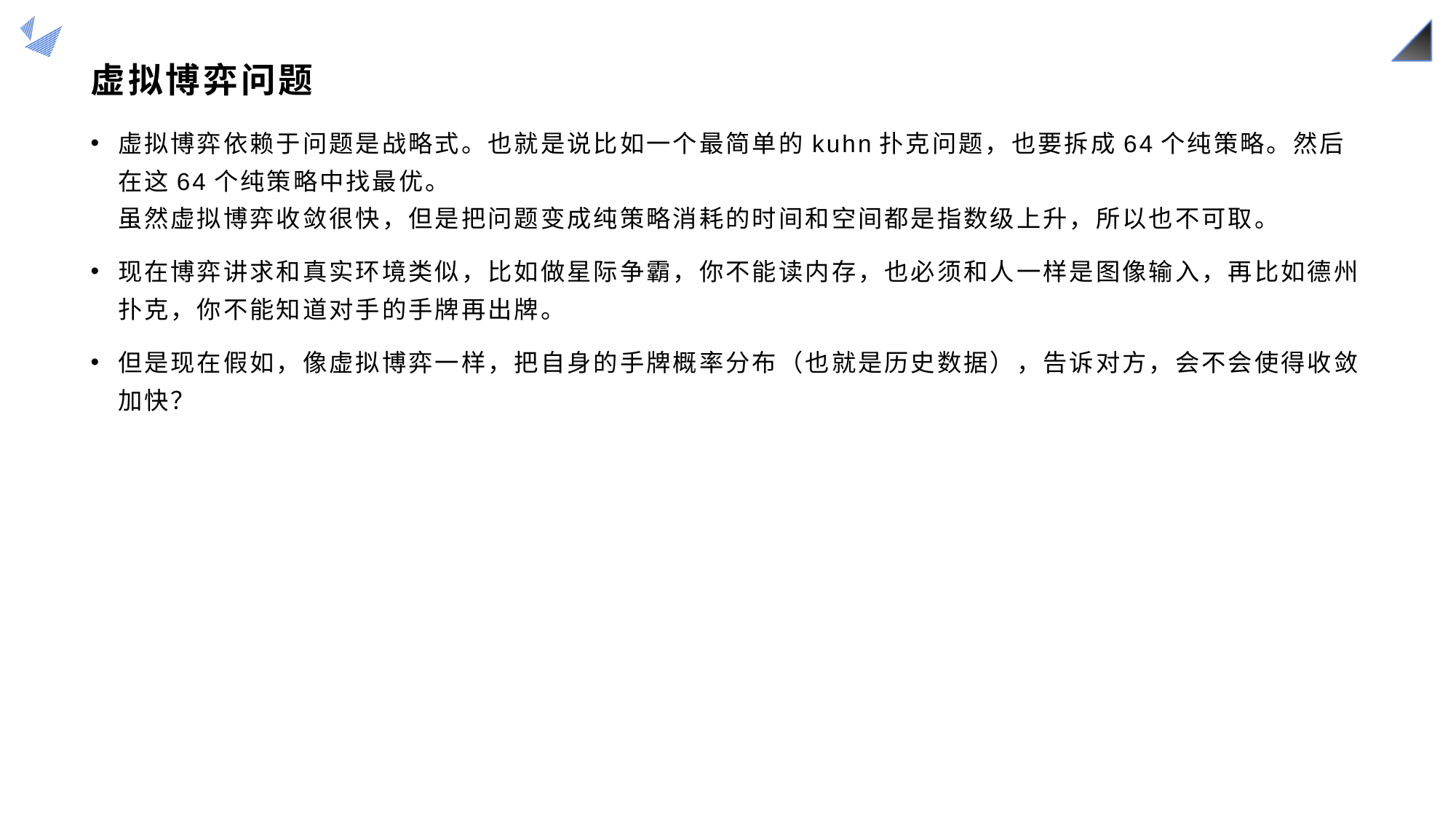

# 虚拟博弈问题
虚拟博弈依赖于问题是战略式。也就是说比如一个最简单的kuhn扑克问题，也要拆成64个纯策略。然后在这64个纯策略中找最优。
虽然虚拟博弈收敛很快，但是把问题变成纯策略消耗的时间和空间都是指数级上升，所以也不可取。
现在博弈讲求和真实环境类似，比如做星际争霸，你不能读内存，也必须和人一样是图像输入，再比如德州扑克，你不能知道对手的手牌再出牌。
但是现在假如，像虚拟博弈一样，把自身的手牌概率分布（也就是历史数据），告诉对方，会不会使得收敛加快？